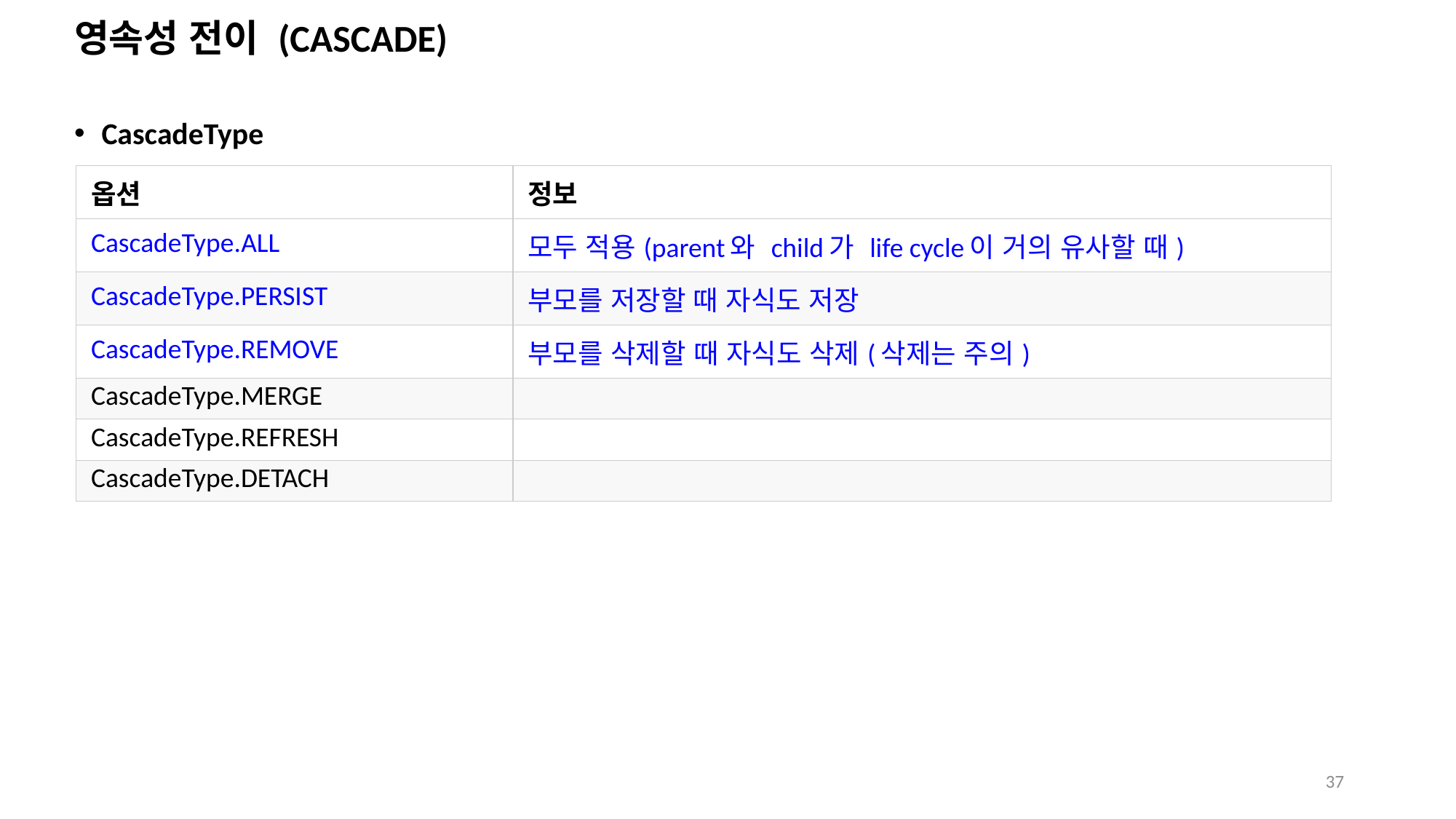

# 영속성 전이 (CASCADE)
CascadeType
| 옵션 | 정보 |
| --- | --- |
| CascadeType.ALL | 모두 적용(parent와 child가 life cycle이 거의 유사할 때) |
| CascadeType.PERSIST | 부모를 저장할 때 자식도 저장 |
| CascadeType.REMOVE | 부모를 삭제할 때 자식도 삭제(삭제는 주의) |
| CascadeType.MERGE |  |
| CascadeType.REFRESH |  |
| CascadeType.DETACH |  |
37